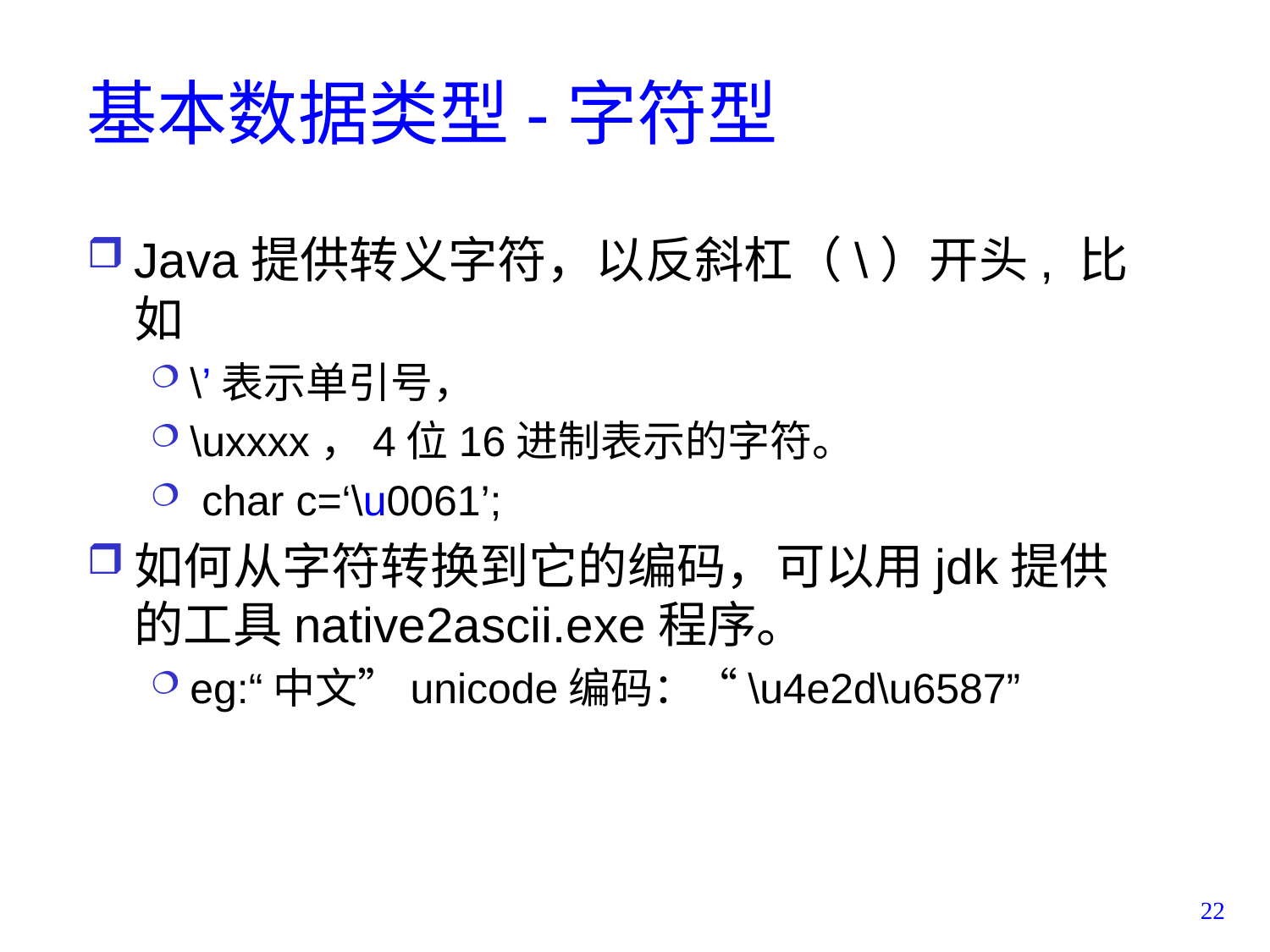

# 基本数据类型-字符型
Java提供转义字符，以反斜杠（\）开头, 比如
\’表示单引号，
\uxxxx，4位16进制表示的字符。
 char c=‘\u0061’;
如何从字符转换到它的编码，可以用jdk提供的工具native2ascii.exe程序。
eg:“中文”unicode编码：“\u4e2d\u6587”
22